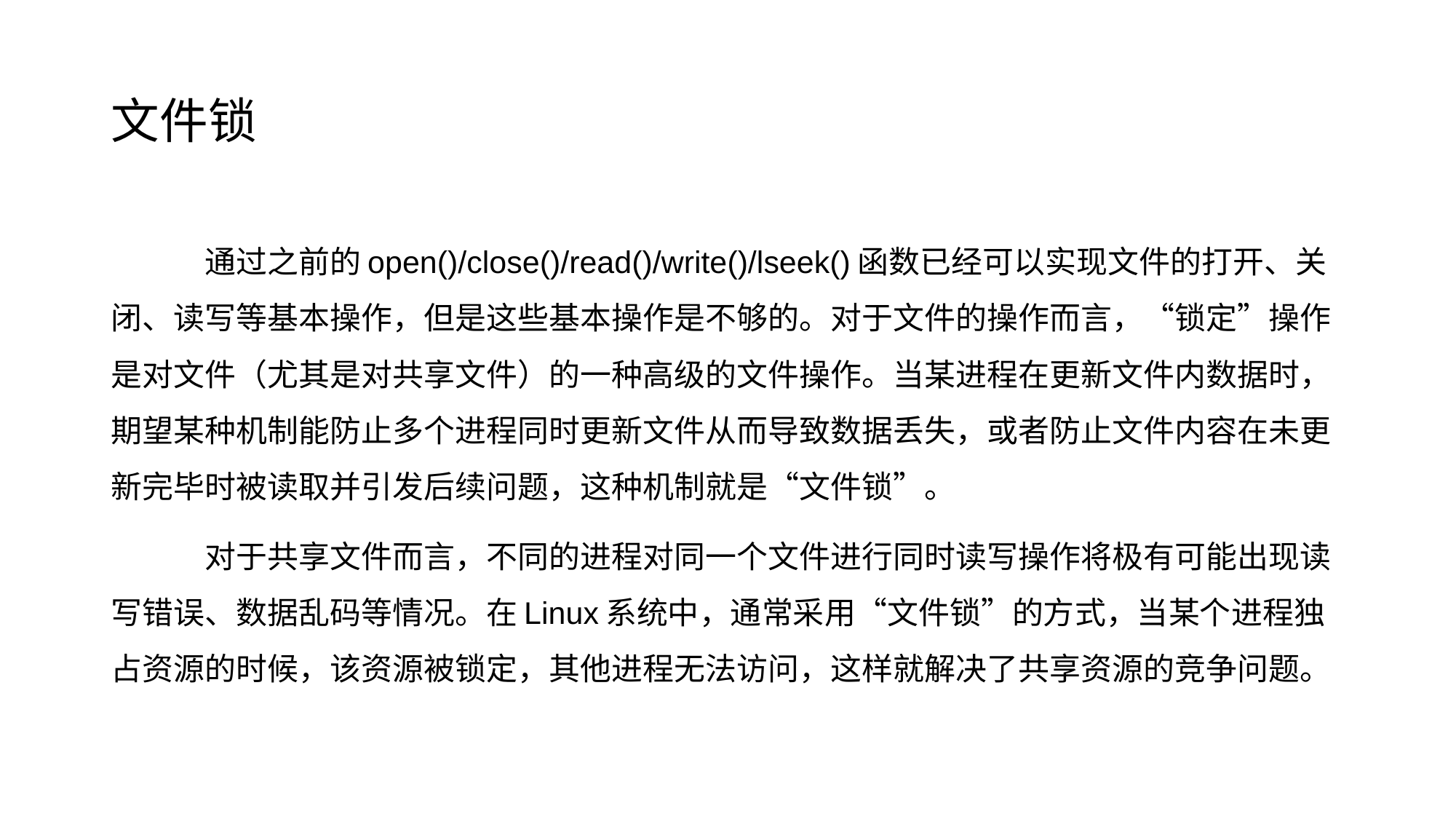

# 文件锁
	通过之前的open()/close()/read()/write()/lseek()函数已经可以实现文件的打开、关闭、读写等基本操作，但是这些基本操作是不够的。对于文件的操作而言，“锁定”操作是对文件（尤其是对共享文件）的一种高级的文件操作。当某进程在更新文件内数据时，期望某种机制能防止多个进程同时更新文件从而导致数据丢失，或者防止文件内容在未更新完毕时被读取并引发后续问题，这种机制就是“文件锁”。
	对于共享文件而言，不同的进程对同一个文件进行同时读写操作将极有可能出现读写错误、数据乱码等情况。在Linux系统中，通常采用“文件锁”的方式，当某个进程独占资源的时候，该资源被锁定，其他进程无法访问，这样就解决了共享资源的竞争问题。